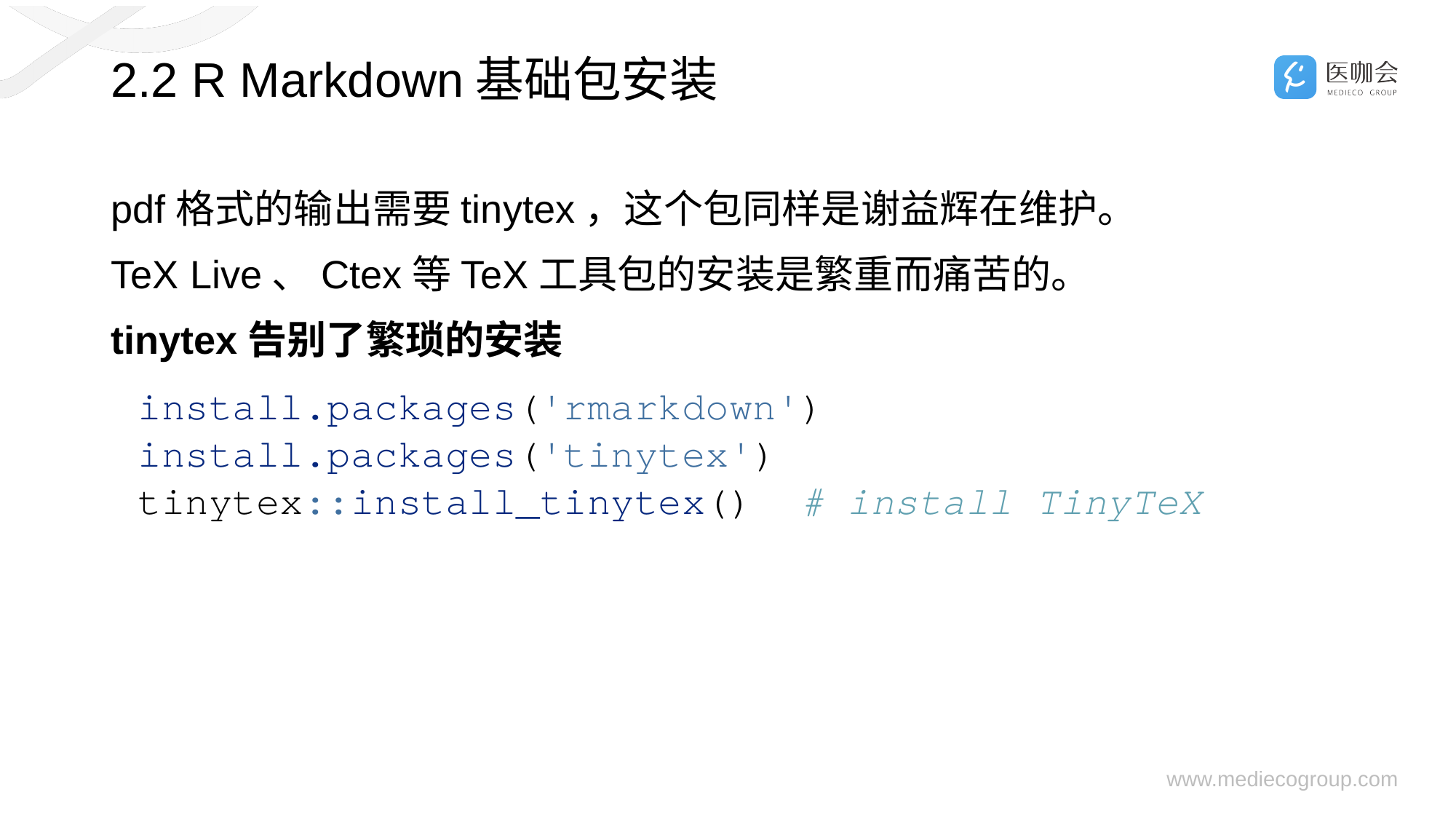

# 2.2 R Markdown基础包安装
pdf格式的输出需要tinytex，这个包同样是谢益辉在维护。
TeX Live、Ctex等TeX工具包的安装是繁重而痛苦的。
tinytex告别了繁琐的安装
install.packages('rmarkdown')
install.packages('tinytex')
tinytex::install_tinytex()  # install TinyTeX